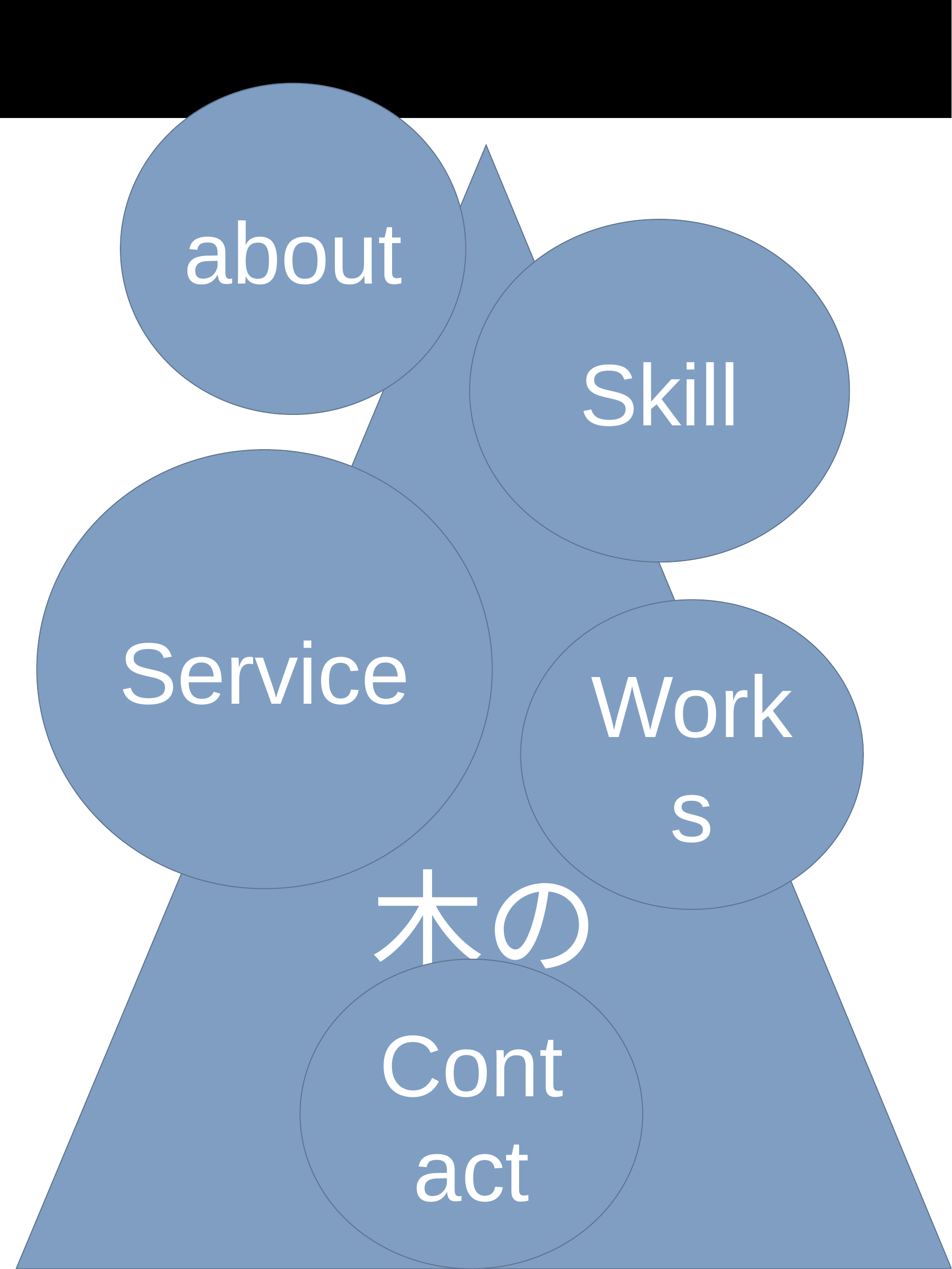

about
木の
写真
Skill
Service
Works
Contact